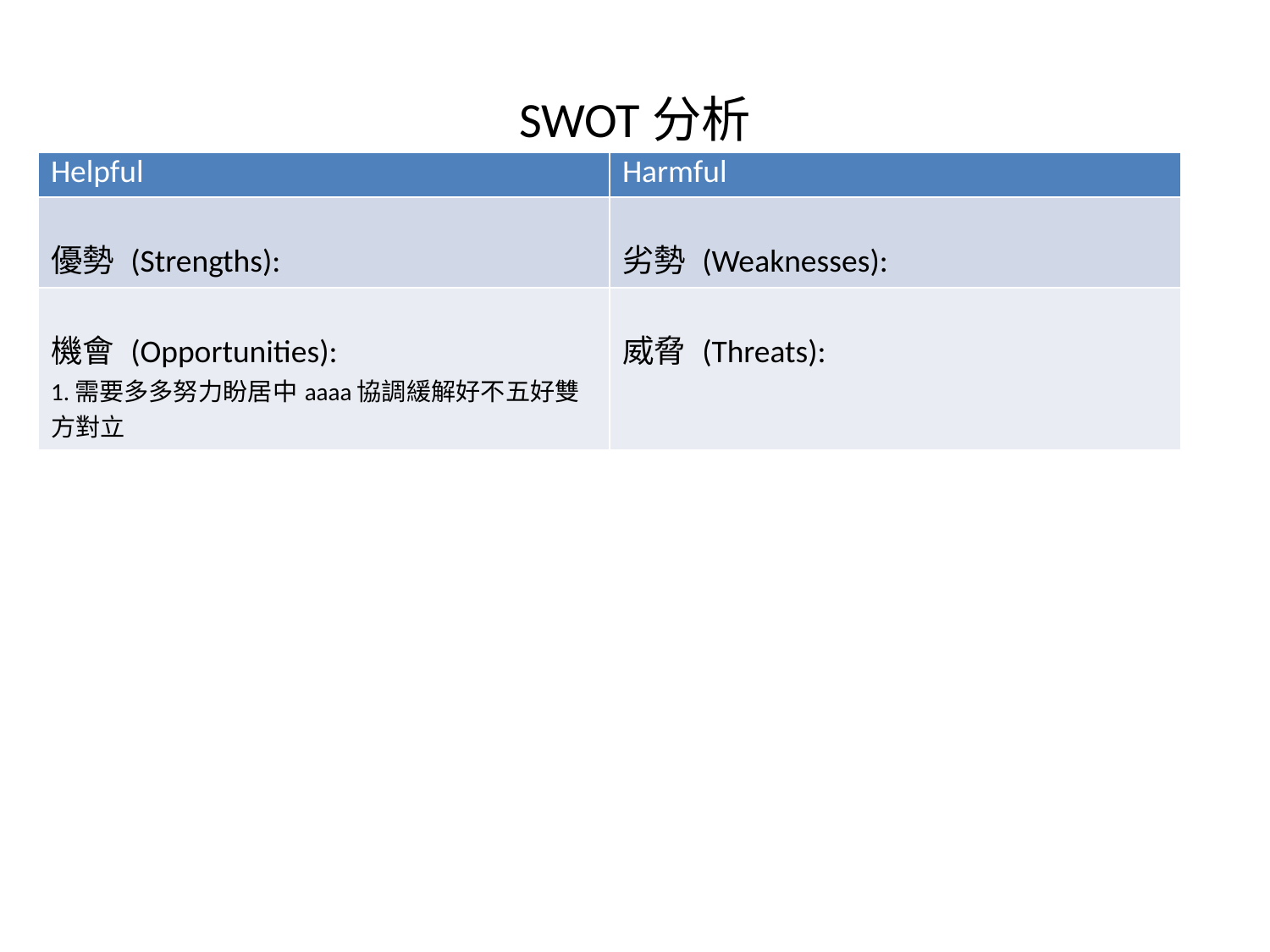

# SWOT分析
| Helpful | Harmful |
| --- | --- |
| 優勢 (Strengths): | 劣勢 (Weaknesses): |
| 機會 (Opportunities): 1.需要多多努力盼居中aaaa協調緩解好不五好雙方對立 | 威脅 (Threats): |